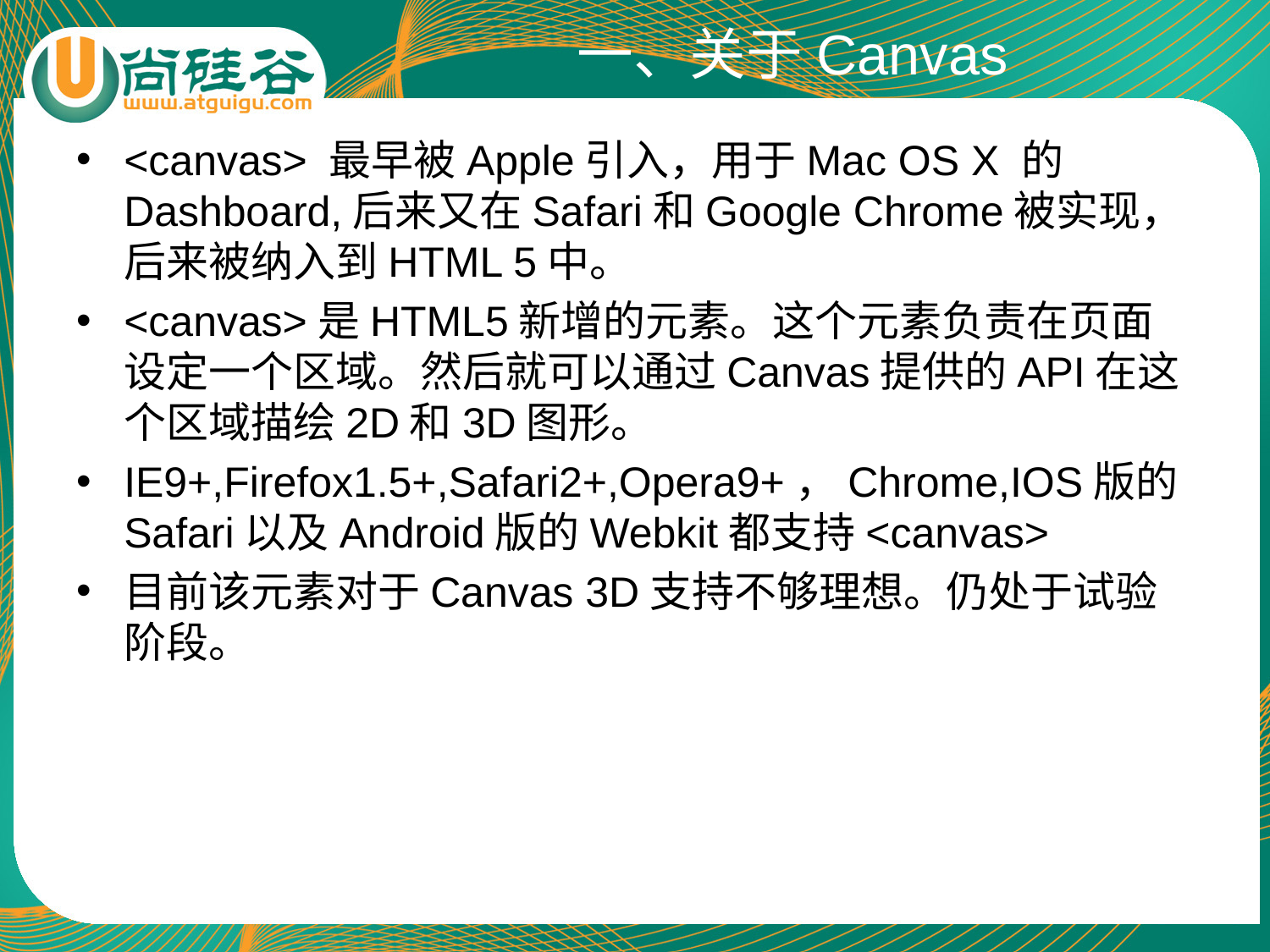

# 一、关于Canvas
<canvas> 最早被Apple引入，用于Mac OS X 的 Dashboard,后来又在Safari和Google Chrome被实现，后来被纳入到HTML 5中。
<canvas>是HTML5新增的元素。这个元素负责在页面设定一个区域。然后就可以通过Canvas提供的API在这个区域描绘2D和3D图形。
IE9+,Firefox1.5+,Safari2+,Opera9+，Chrome,IOS版的Safari以及Android版的Webkit都支持<canvas>
目前该元素对于Canvas 3D支持不够理想。仍处于试验阶段。